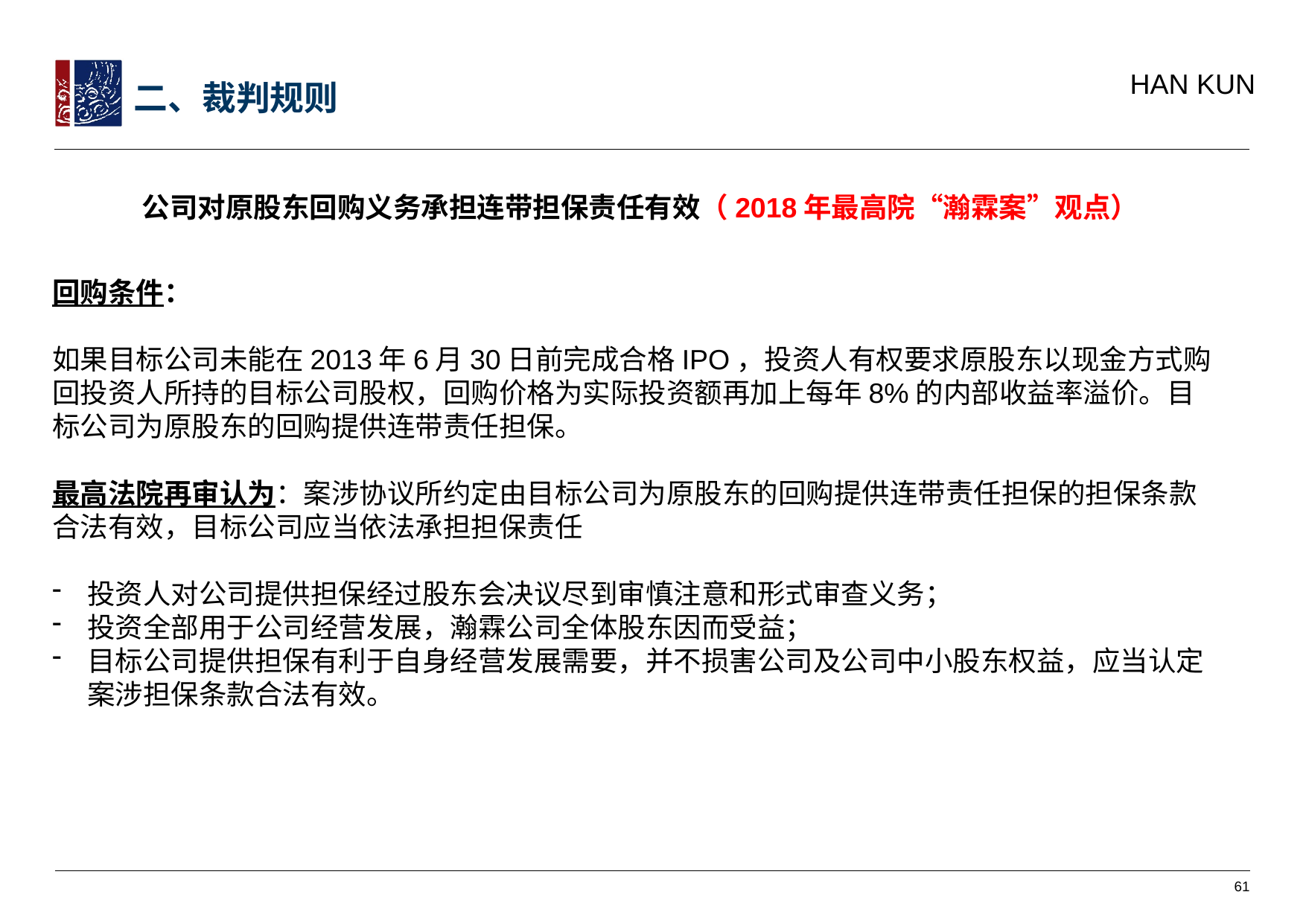

二、裁判规则

公司对原股东回购义务承担连带担保责任有效（2018年最高院“瀚霖案”观点）
回购条件：

如果目标公司未能在2013年6月30日前完成合格IPO，投资人有权要求原股东以现金方式购回投资人所持的目标公司股权，回购价格为实际投资额再加上每年8%的内部收益率溢价。目标公司为原股东的回购提供连带责任担保。

最高法院再审认为：案涉协议所约定由目标公司为原股东的回购提供连带责任担保的担保条款合法有效，目标公司应当依法承担担保责任

投资人对公司提供担保经过股东会决议尽到审慎注意和形式审查义务；
投资全部用于公司经营发展，瀚霖公司全体股东因而受益；
目标公司提供担保有利于自身经营发展需要，并不损害公司及公司中小股东权益，应当认定案涉担保条款合法有效。